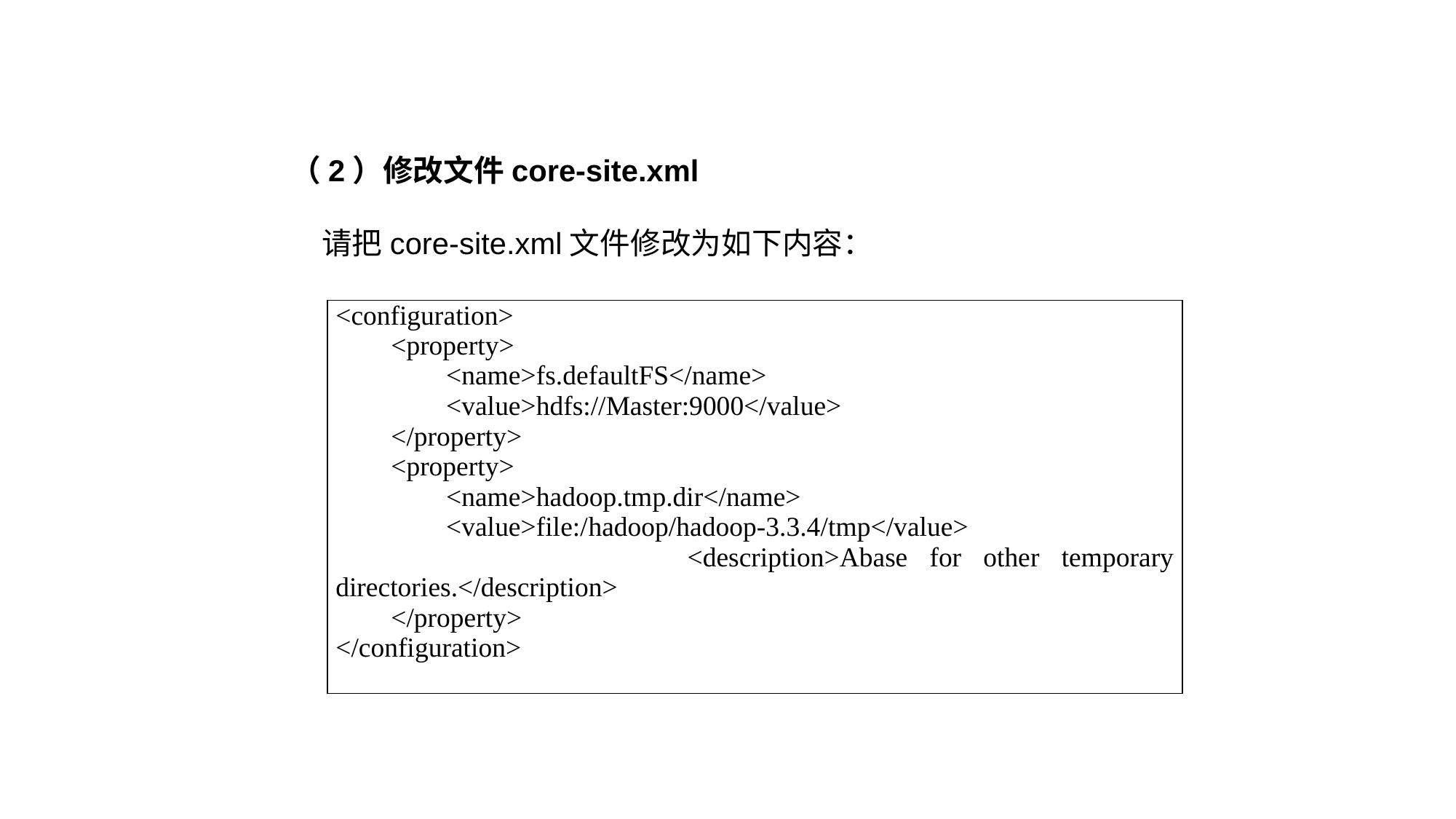

（2）修改文件core-site.xml
请把core-site.xml文件修改为如下内容：
| <configuration> <property> <name>fs.defaultFS</name> <value>hdfs://Master:9000</value> </property> <property> <name>hadoop.tmp.dir</name> <value>file:/hadoop/hadoop-3.3.4/tmp</value> <description>Abase for other temporary directories.</description> </property> </configuration> |
| --- |